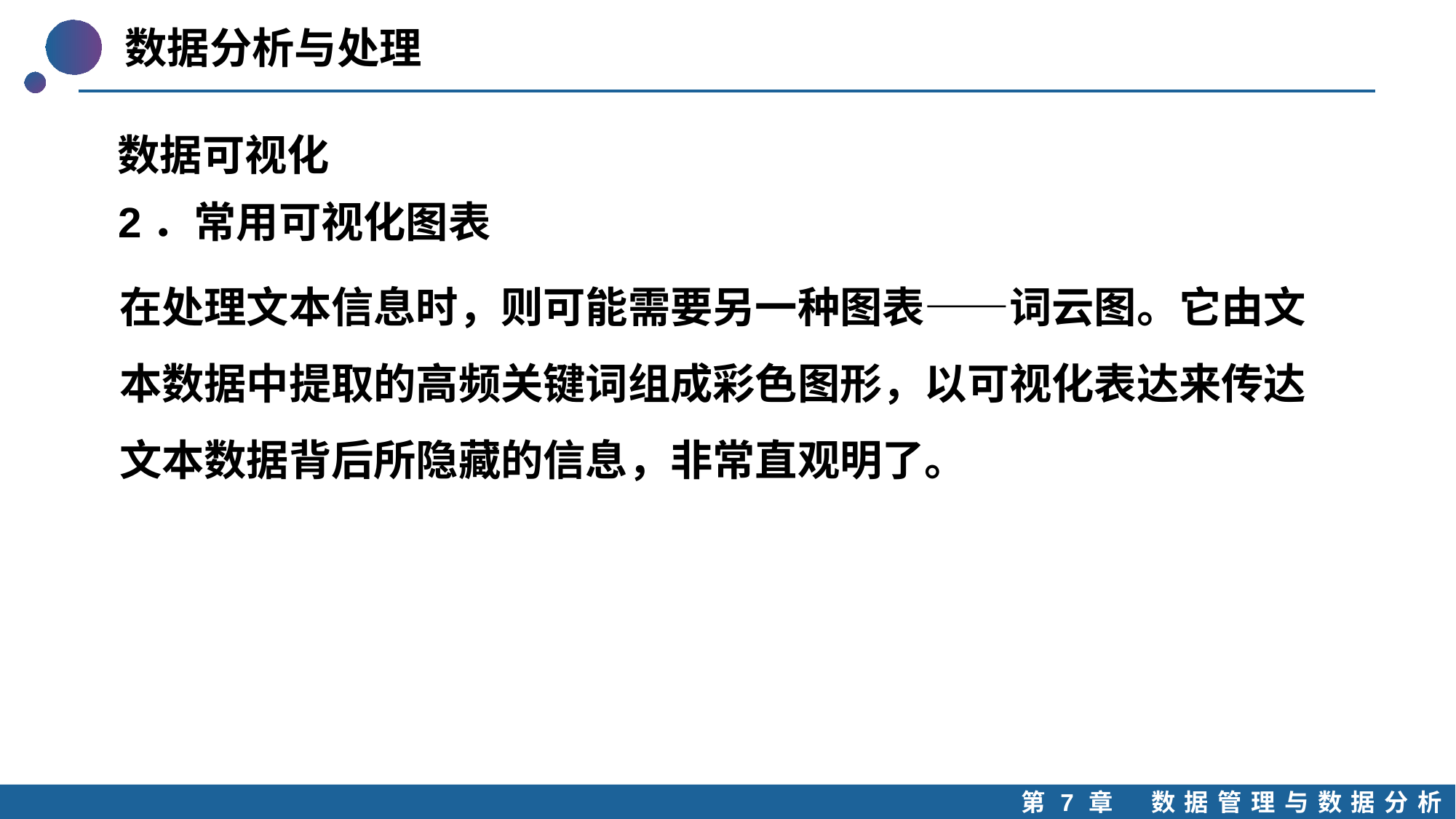

数据分析与处理

数据可视化
2．常用可视化图表
在处理文本信息时，则可能需要另一种图表——词云图。它由文本数据中提取的高频关键词组成彩色图形，以可视化表达来传达文本数据背后所隐藏的信息，非常直观明了。
第7章  数据管理与数据分析